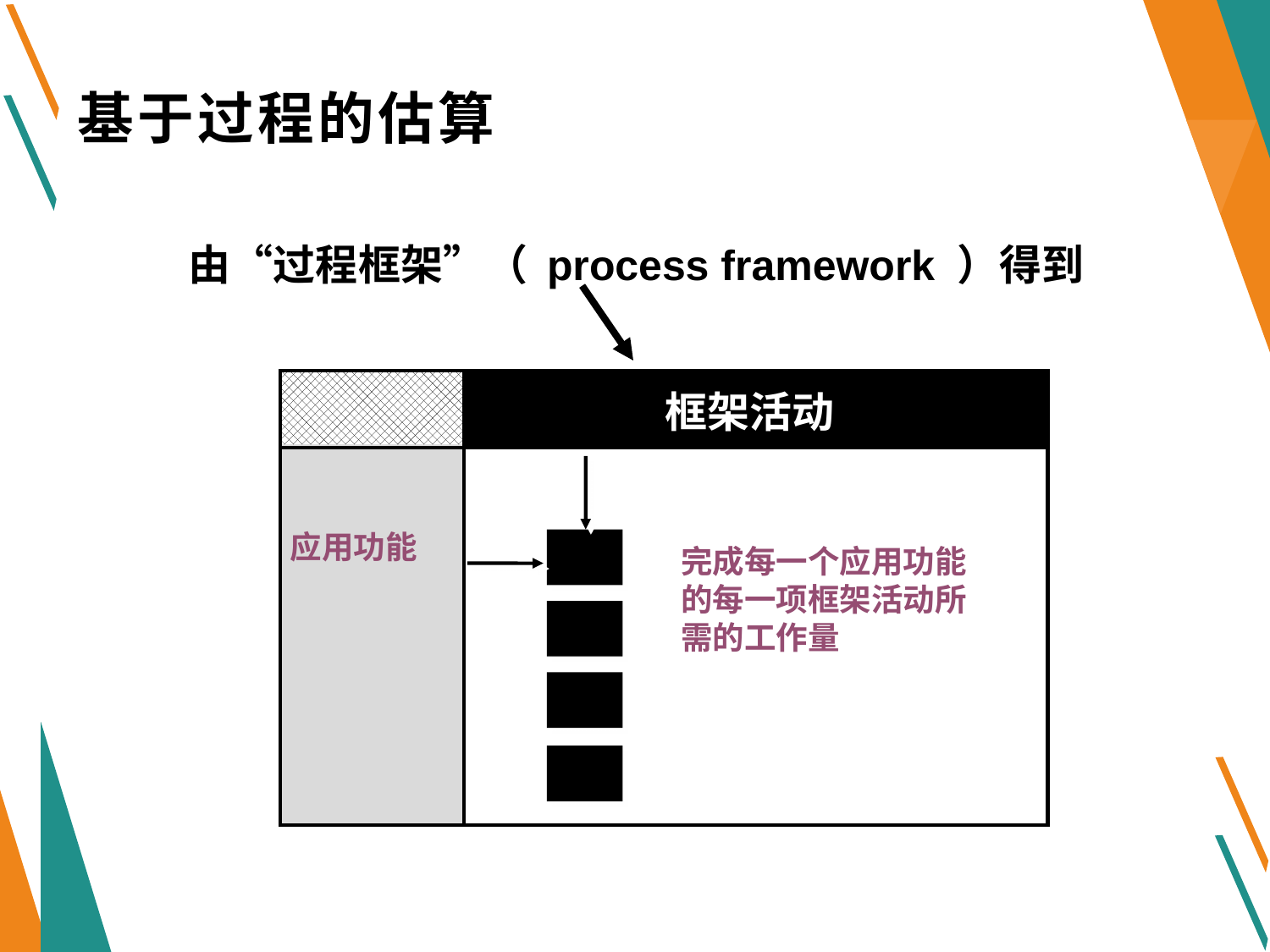

# 基于过程的估算
由“过程框架”（ process framework ）得到

          框架活动

应用功能

完成每一个应用功能的每一项框架活动所需的工作量

16